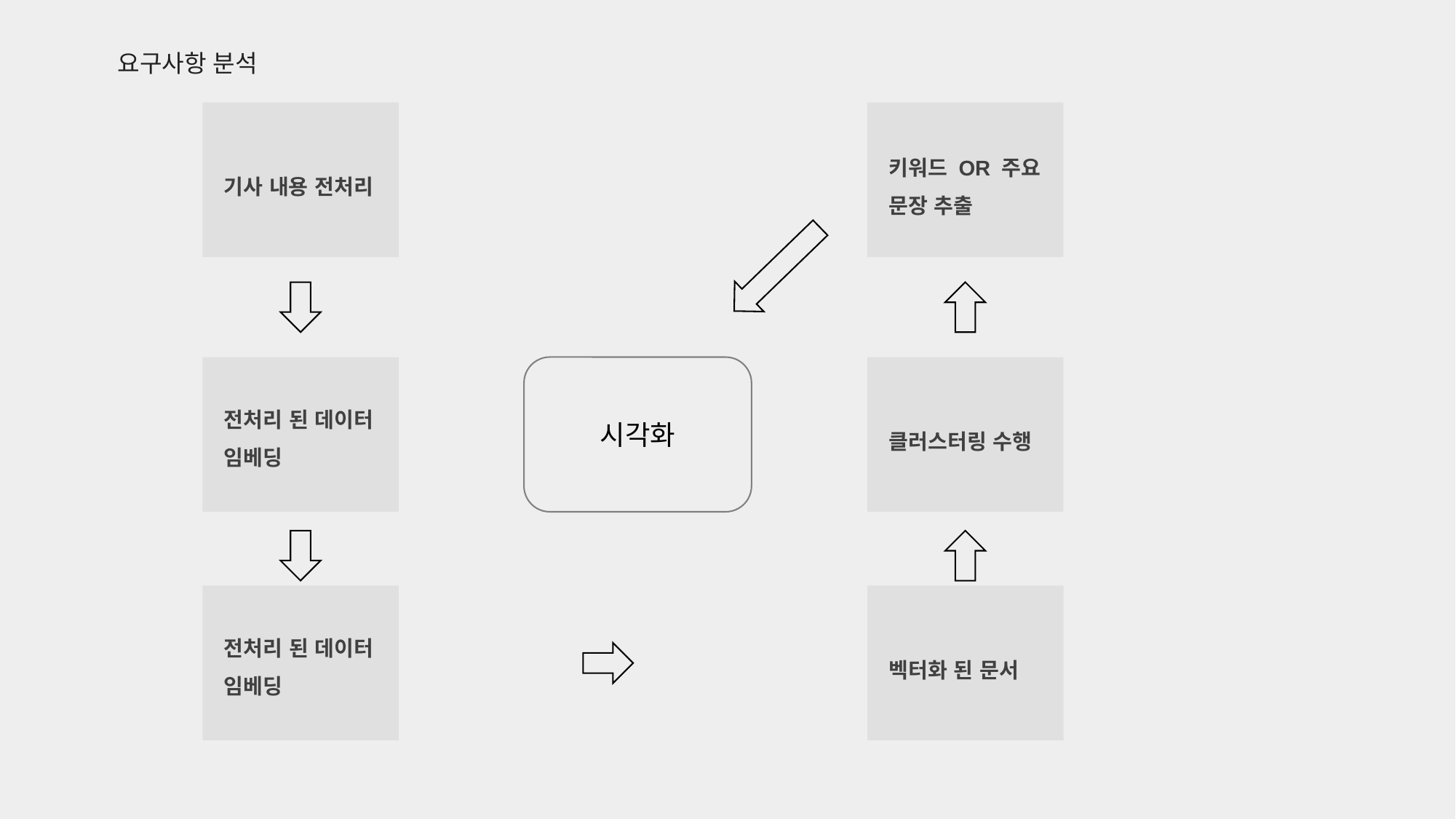

요구사항 분석
기사 내용 전처리
키워드 OR 주요 문장 추출

시각화
전처리 된 데이터
임베딩

클러스터링 수행

벡터화 된 문서
전처리 된 데이터
임베딩